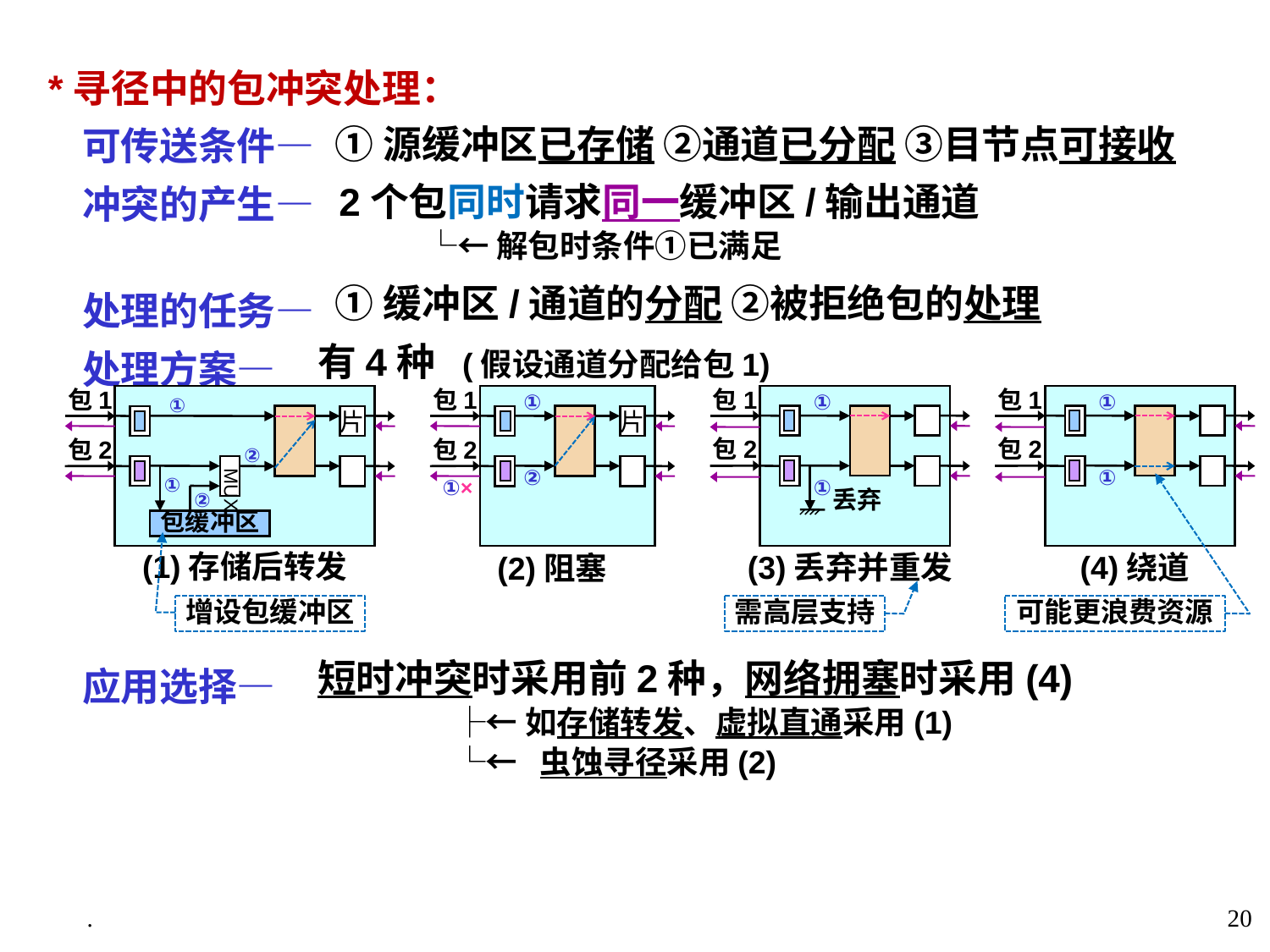

*寻径中的包冲突处理：
    可传送条件—
    冲突的产生—

    处理的任务—
    处理方案—

    应用选择—
  ①源缓冲区已存储 ②通道已分配 ③目节点可接收
  2个包同时请求同一缓冲区/输出通道
               └←解包时条件①已满足
  ①缓冲区/通道的分配 ②被拒绝包的处理
有4种  (假设通道分配给包1)

包1
①

片

包2

②
①×
(2)阻塞
包1

①

包2

①
丢弃
(3)丢弃并重发
包1

①

包2

①
(4)绕道

包1
①

片

包2
②

MUX

①
②
包缓冲区
(1)存储后转发
增设包缓冲区
需高层支持
可能更浪费资源
短时冲突时采用前2种，网络拥塞时采用(4)
                   ├←如存储转发、虚拟直通采用(1)
                   └←  虫蚀寻径采用(2)
.
20